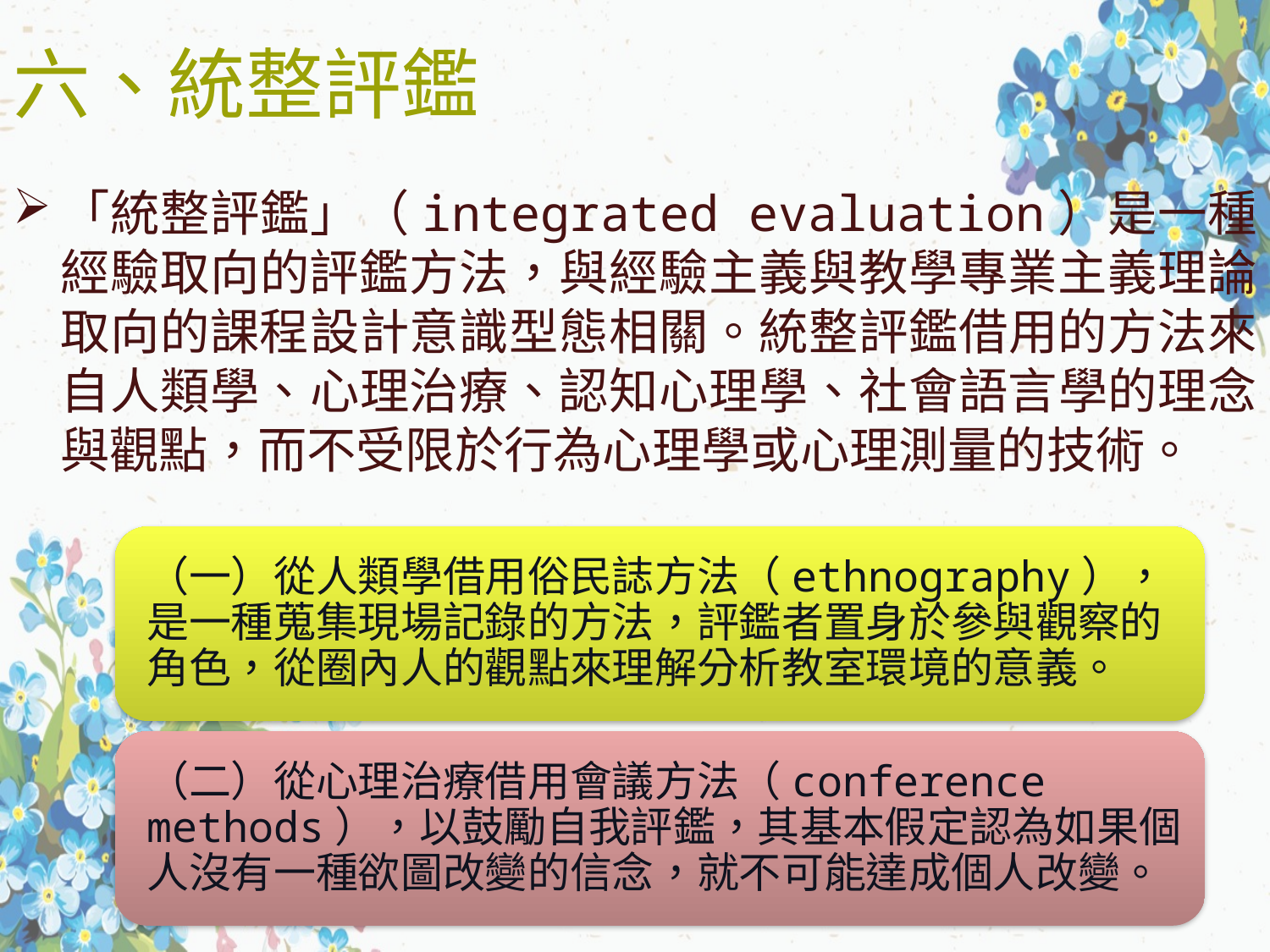

# 六、統整評鑑
「統整評鑑」（integrated evaluation）是一種經驗取向的評鑑方法，與經驗主義與教學專業主義理論取向的課程設計意識型態相關。統整評鑑借用的方法來自人類學、心理治療、認知心理學、社會語言學的理念與觀點，而不受限於行為心理學或心理測量的技術。
（一）從人類學借用俗民誌方法（ethnography），是一種蒐集現場記錄的方法，評鑑者置身於參與觀察的角色，從圈內人的觀點來理解分析教室環境的意義。
（二）從心理治療借用會議方法（conference methods），以鼓勵自我評鑑，其基本假定認為如果個人沒有一種欲圖改變的信念，就不可能達成個人改變。